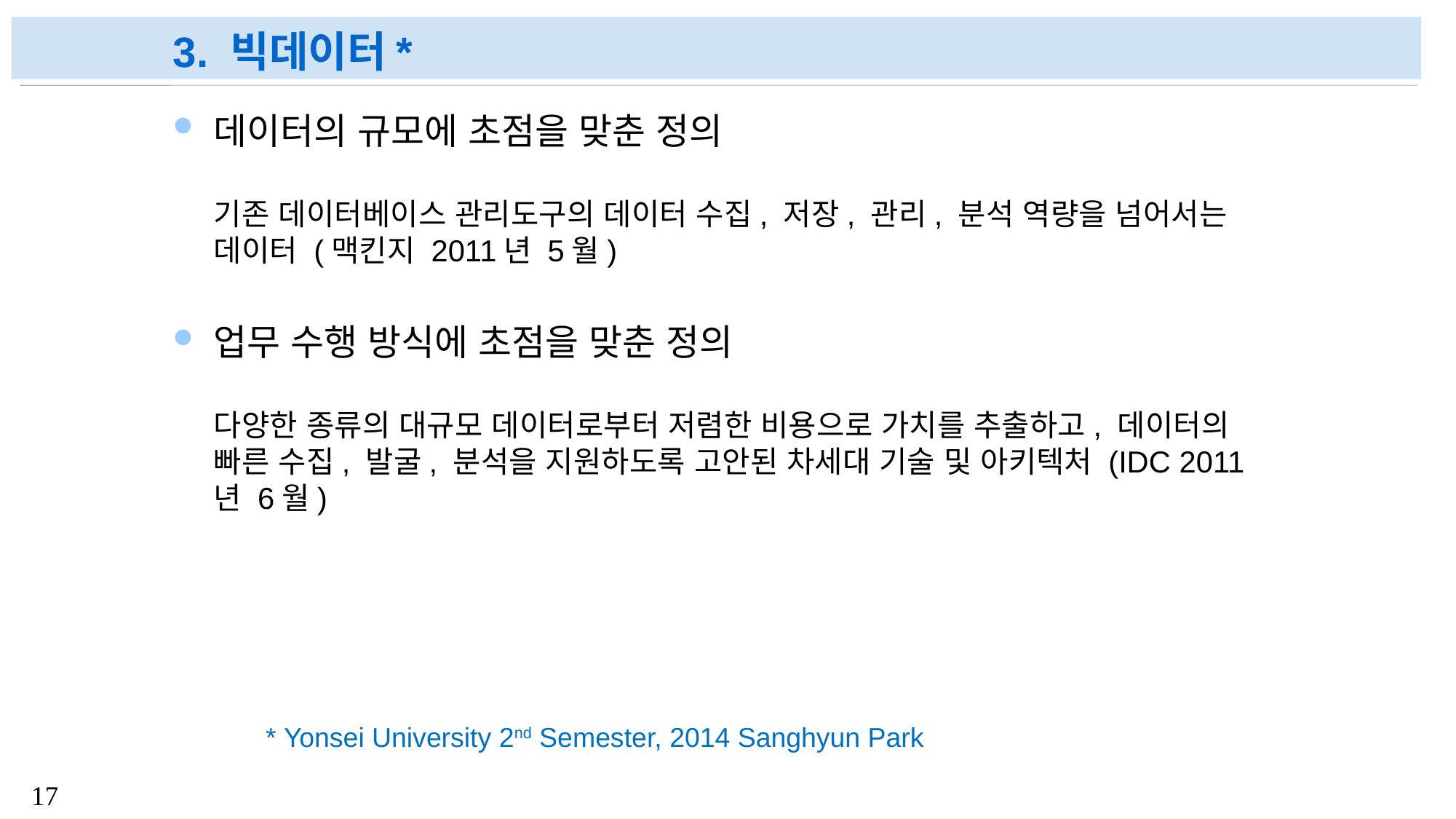

# 3. 빅데이터*
데이터의 규모에 초점을 맞춘 정의
기존 데이터베이스 관리도구의 데이터 수집, 저장, 관리, 분석 역량을 넘어서는 데이터 (맥킨지 2011년 5월)
업무 수행 방식에 초점을 맞춘 정의
다양한 종류의 대규모 데이터로부터 저렴한 비용으로 가치를 추출하고, 데이터의 빠른 수집, 발굴, 분석을 지원하도록 고안된 차세대 기술 및 아키텍처 (IDC 2011년 6월)

* Yonsei University 2nd Semester, 2014 Sanghyun Park